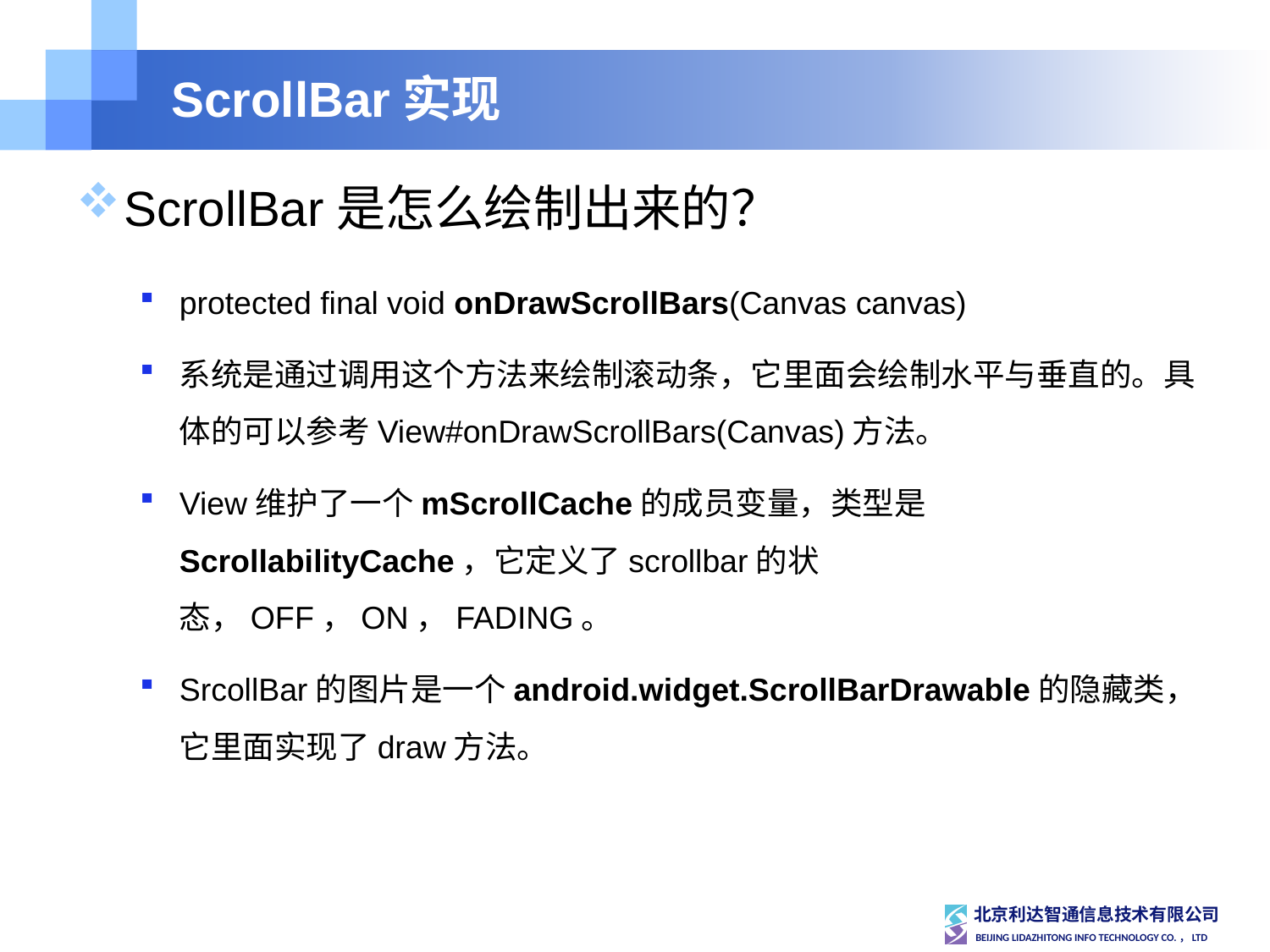

# ScrollBar实现
ScrollBar是怎么绘制出来的？
protected final void onDrawScrollBars(Canvas canvas)
系统是通过调用这个方法来绘制滚动条，它里面会绘制水平与垂直的。具体的可以参考View#onDrawScrollBars(Canvas)方法。
View维护了一个mScrollCache的成员变量，类型是ScrollabilityCache，它定义了scrollbar的状态，OFF，ON，FADING。
SrcollBar的图片是一个android.widget.ScrollBarDrawable的隐藏类，它里面实现了draw方法。